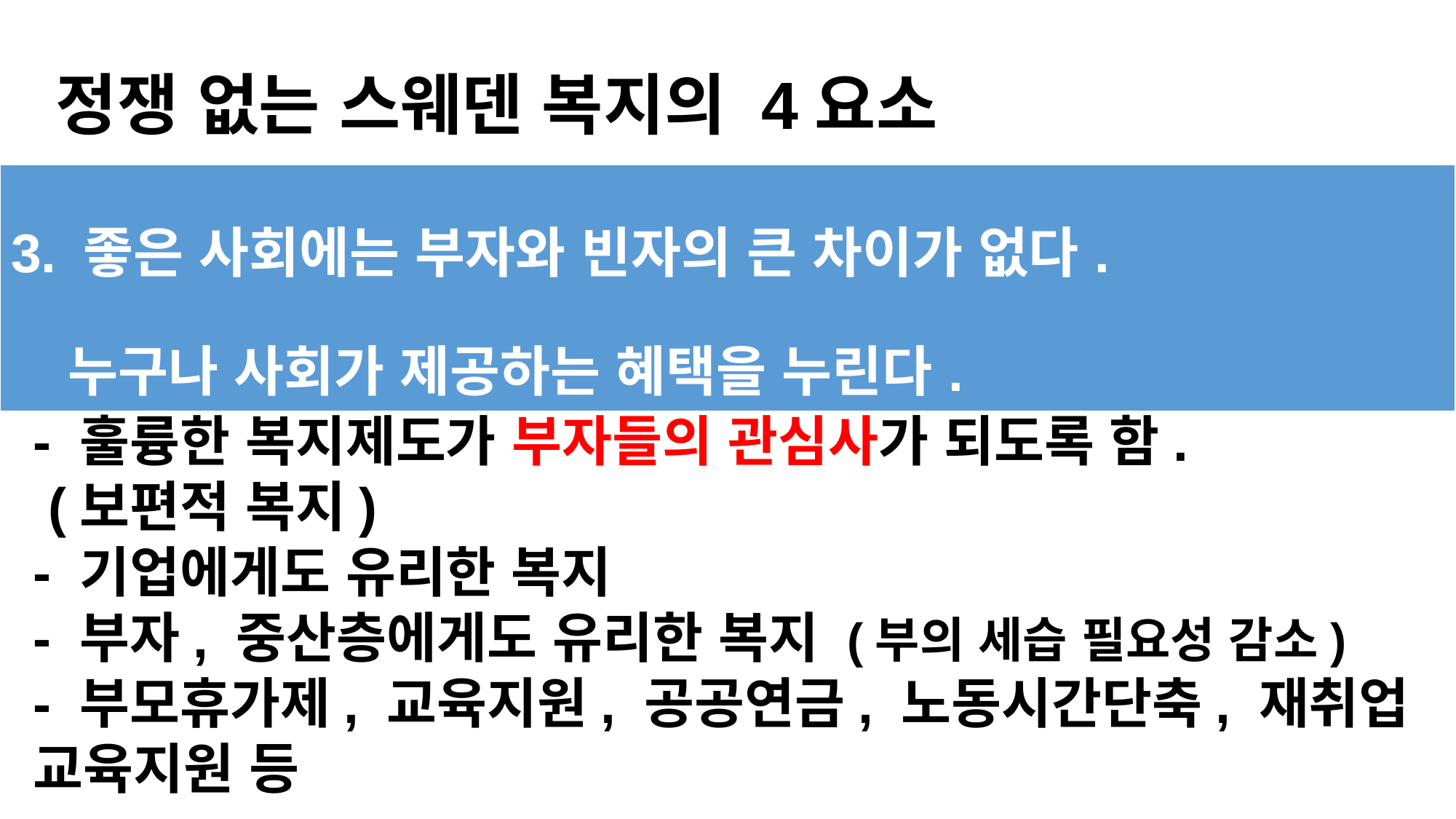

# 정쟁 없는 스웨덴 복지의 4요소
| 3. 좋은 사회에는 부자와 빈자의 큰 차이가 없다. 누구나 사회가 제공하는 혜택을 누린다. |
| --- |
- 훌륭한 복지제도가 부자들의 관심사가 되도록 함.
 (보편적 복지)
- 기업에게도 유리한 복지
- 부자, 중산층에게도 유리한 복지 (부의 세습 필요성 감소)
- 부모휴가제, 교육지원, 공공연금, 노동시간단축, 재취업 교육지원 등